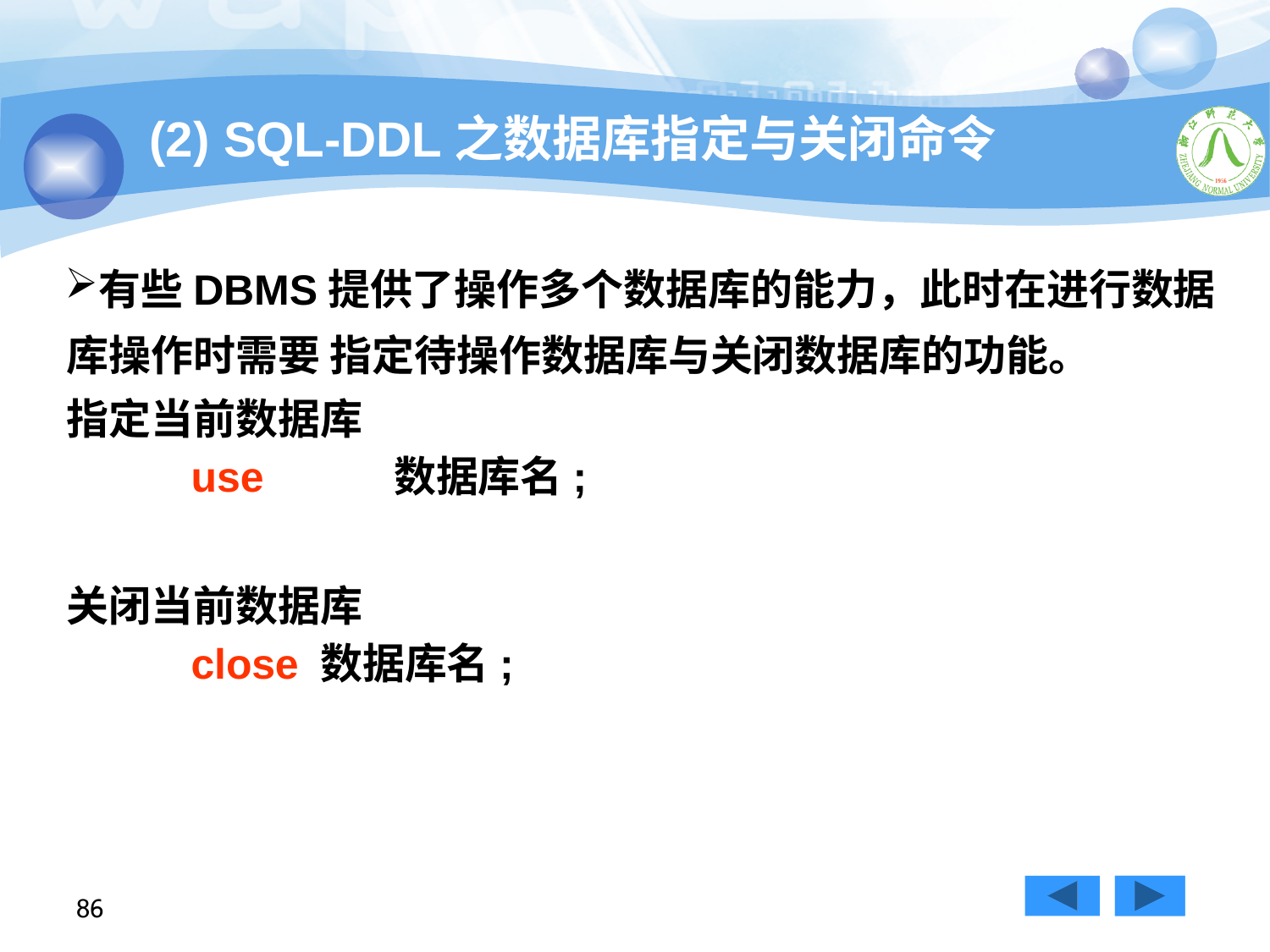

(2) SQL-DDL之数据库指定与关闭命令
有些DBMS提供了操作多个数据库的能力，此时在进行数据库操作时需要 指定待操作数据库与关闭数据库的功能。
指定当前数据库
use	数据库名;

关闭当前数据库
close 数据库名;
86